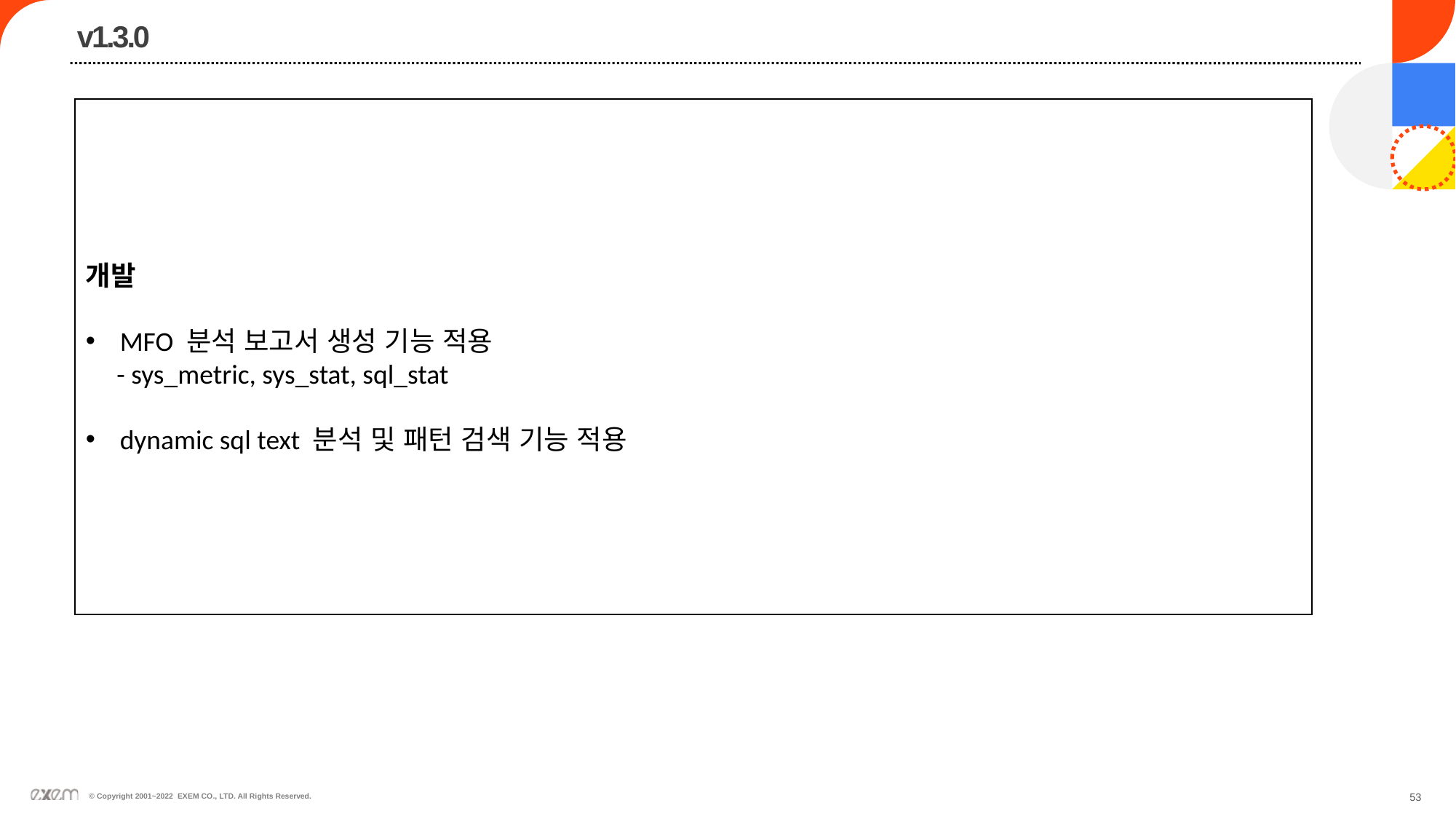

v1.3.0
개발

MFO 분석 보고서 생성 기능 적용
     - sys_metric, sys_stat, sql_stat

dynamic sql text 분석 및 패턴 검색 기능 적용